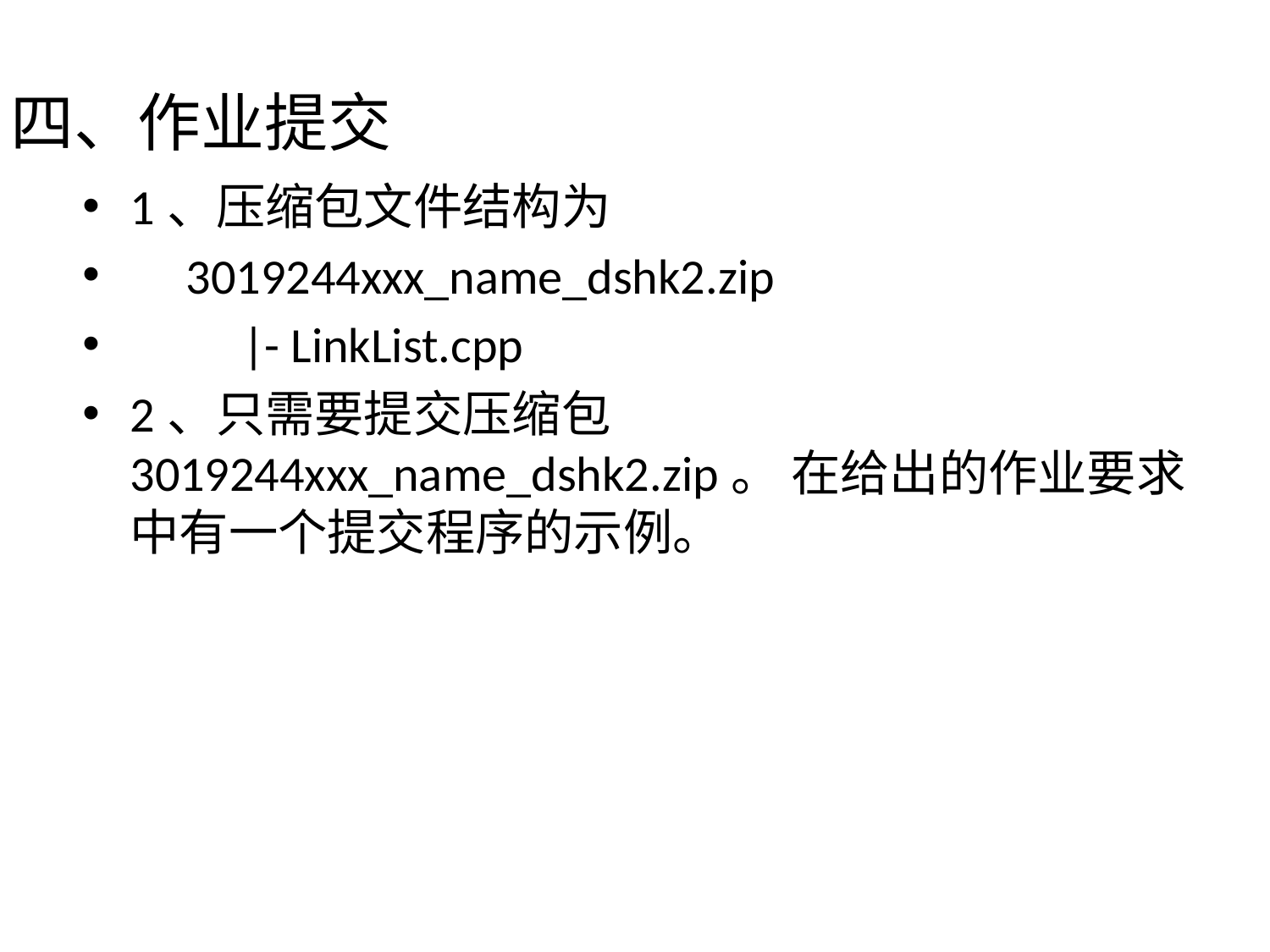

四、作业提交
1、压缩包文件结构为
     3019244xxx_name_dshk2.zip
          |- LinkList.cpp
2、只需要提交压缩包3019244xxx_name_dshk2.zip。 在给出的作业要求中有一个提交程序的示例。